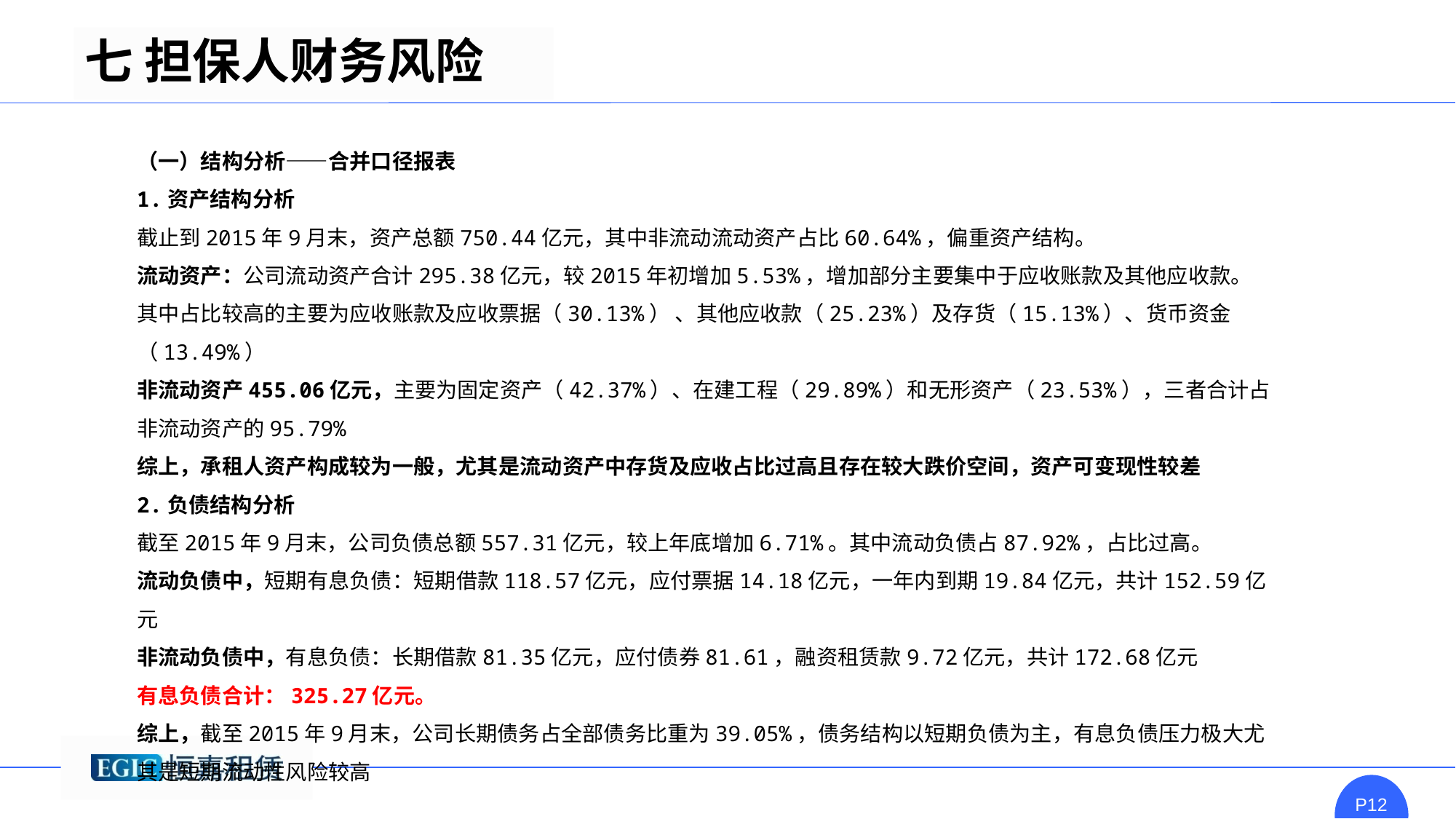

七 担保人财务风险
（一）结构分析——合并口径报表
1.资产结构分析
截止到2015年9月末，资产总额750.44亿元，其中非流动流动资产占比60.64%，偏重资产结构。
流动资产：公司流动资产合计295.38亿元，较2015年初增加5.53%，增加部分主要集中于应收账款及其他应收款。
其中占比较高的主要为应收账款及应收票据（30.13%） 、其他应收款（25.23%）及存货（15.13%）、货币资金（13.49%）
非流动资产455.06亿元，主要为固定资产（42.37%）、在建工程（29.89%）和无形资产（23.53%），三者合计占非流动资产的95.79%
综上，承租人资产构成较为一般，尤其是流动资产中存货及应收占比过高且存在较大跌价空间，资产可变现性较差
2.负债结构分析
截至2015年9月末，公司负债总额557.31亿元，较上年底增加6.71%。其中流动负债占87.92%，占比过高。
流动负债中，短期有息负债：短期借款118.57亿元，应付票据14.18亿元，一年内到期19.84亿元，共计152.59亿元
非流动负债中，有息负债：长期借款81.35亿元，应付债券81.61，融资租赁款9.72亿元，共计172.68亿元
有息负债合计：325.27亿元。
综上，截至2015年9月末，公司长期债务占全部债务比重为39.05%，债务结构以短期负债为主，有息负债压力极大尤其是短期流动性风险较高